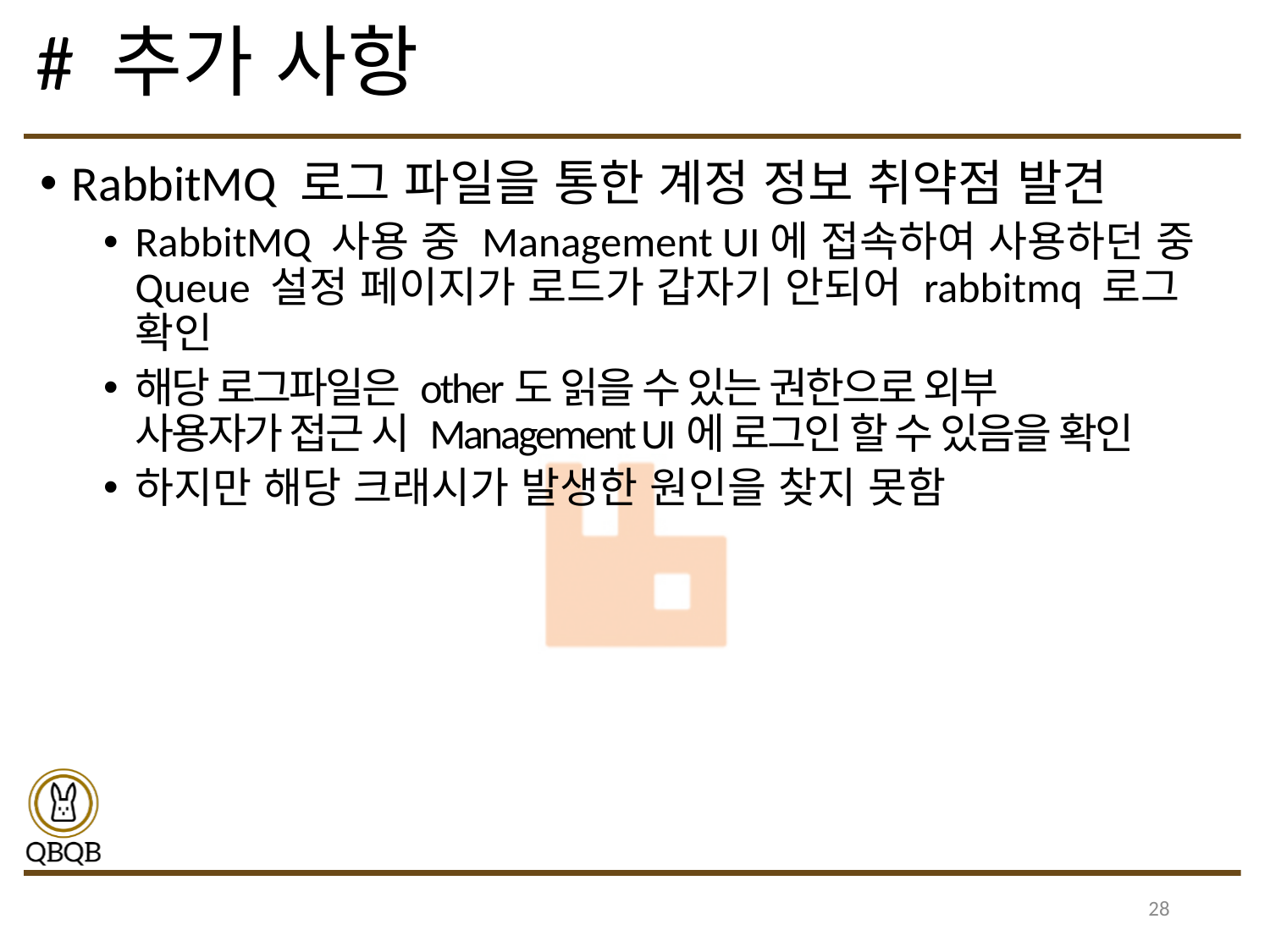

# # 추가 사항
RabbitMQ 로그 파일을 통한 계정 정보 취약점 발견
RabbitMQ 사용 중 Management UI에 접속하여 사용하던 중 Queue 설정 페이지가 로드가 갑자기 안되어 rabbitmq 로그 확인
해당 로그파일은 other도 읽을 수 있는 권한으로 외부
사용자가 접근 시 Management UI에 로그인 할 수 있음을 확인
하지만 해당 크래시가 발생한 원인을 찾지 못함

28